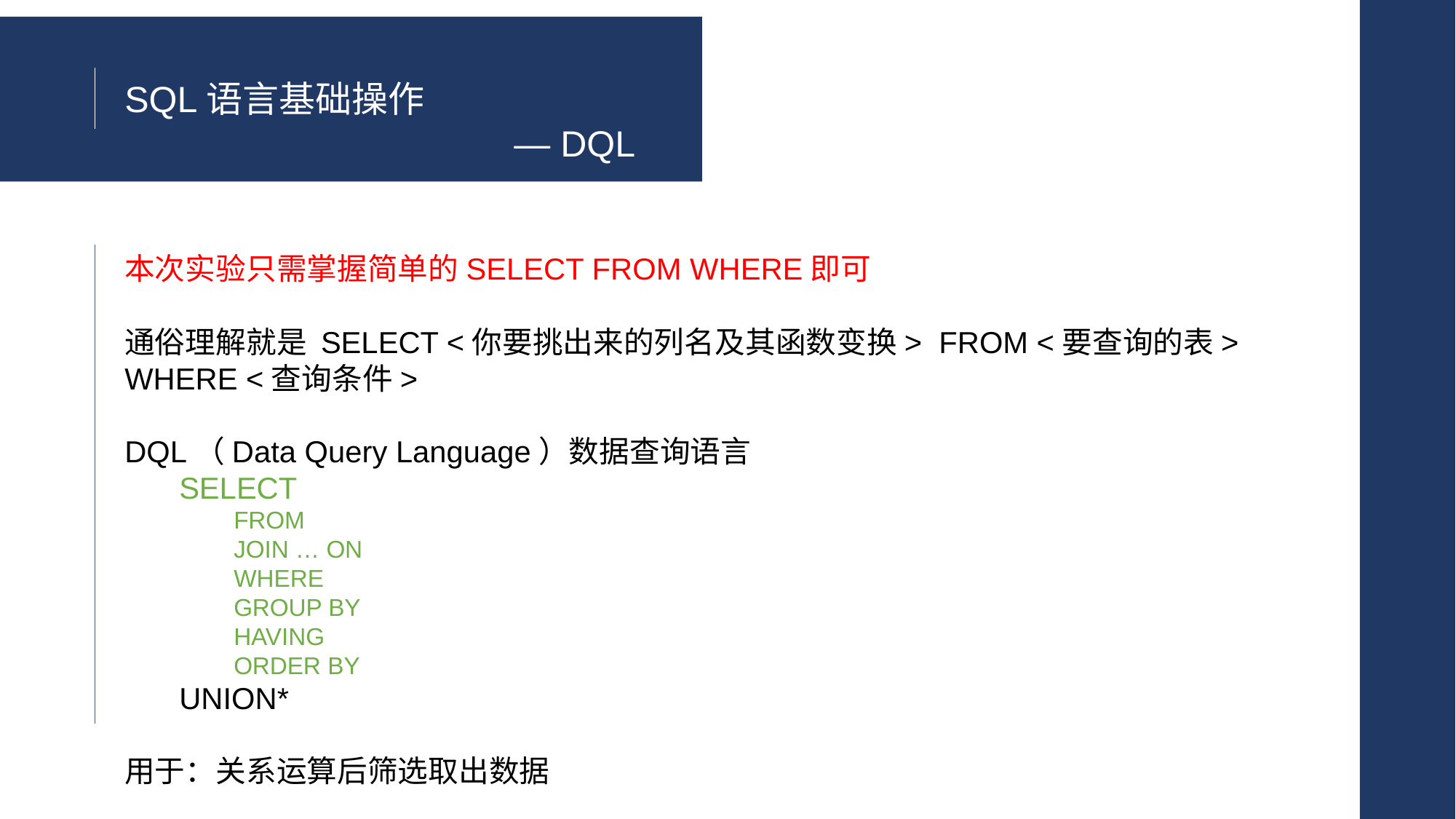

SQL语言基础操作
— DQL
本次实验只需掌握简单的SELECT FROM WHERE即可
通俗理解就是 SELECT <你要挑出来的列名及其函数变换>  FROM <要查询的表>  WHERE <查询条件>

DQL（Data Query Language）数据查询语言
SELECT
FROM
JOIN … ON
WHERE
GROUP BY
HAVING
ORDER BY
UNION*

用于：关系运算后筛选取出数据